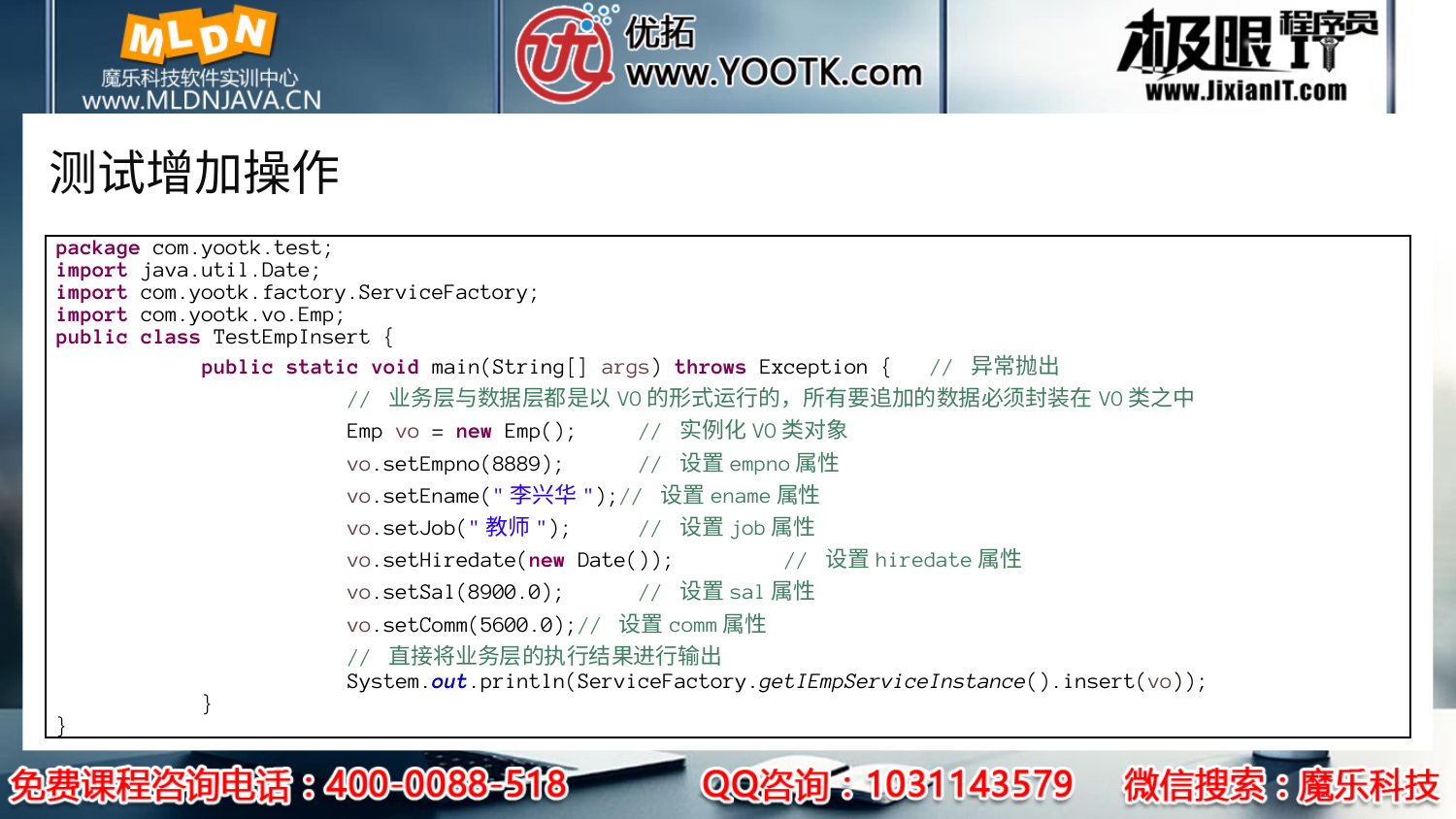

# 测试增加操作
| package com.yootk.test; import java.util.Date; import com.yootk.factory.ServiceFactory; import com.yootk.vo.Emp; public class TestEmpInsert { public static void main(String[] args) throws Exception { // 异常抛出 // 业务层与数据层都是以VO的形式运行的，所有要追加的数据必须封装在VO类之中 Emp vo = new Emp(); // 实例化VO类对象 vo.setEmpno(8889); // 设置empno属性 vo.setEname("李兴华");// 设置ename属性 vo.setJob("教师"); // 设置job属性 vo.setHiredate(new Date()); // 设置hiredate属性 vo.setSal(8900.0); // 设置sal属性 vo.setComm(5600.0);// 设置comm属性 // 直接将业务层的执行结果进行输出 System.out.println(ServiceFactory.getIEmpServiceInstance().insert(vo)); } } |
| --- |